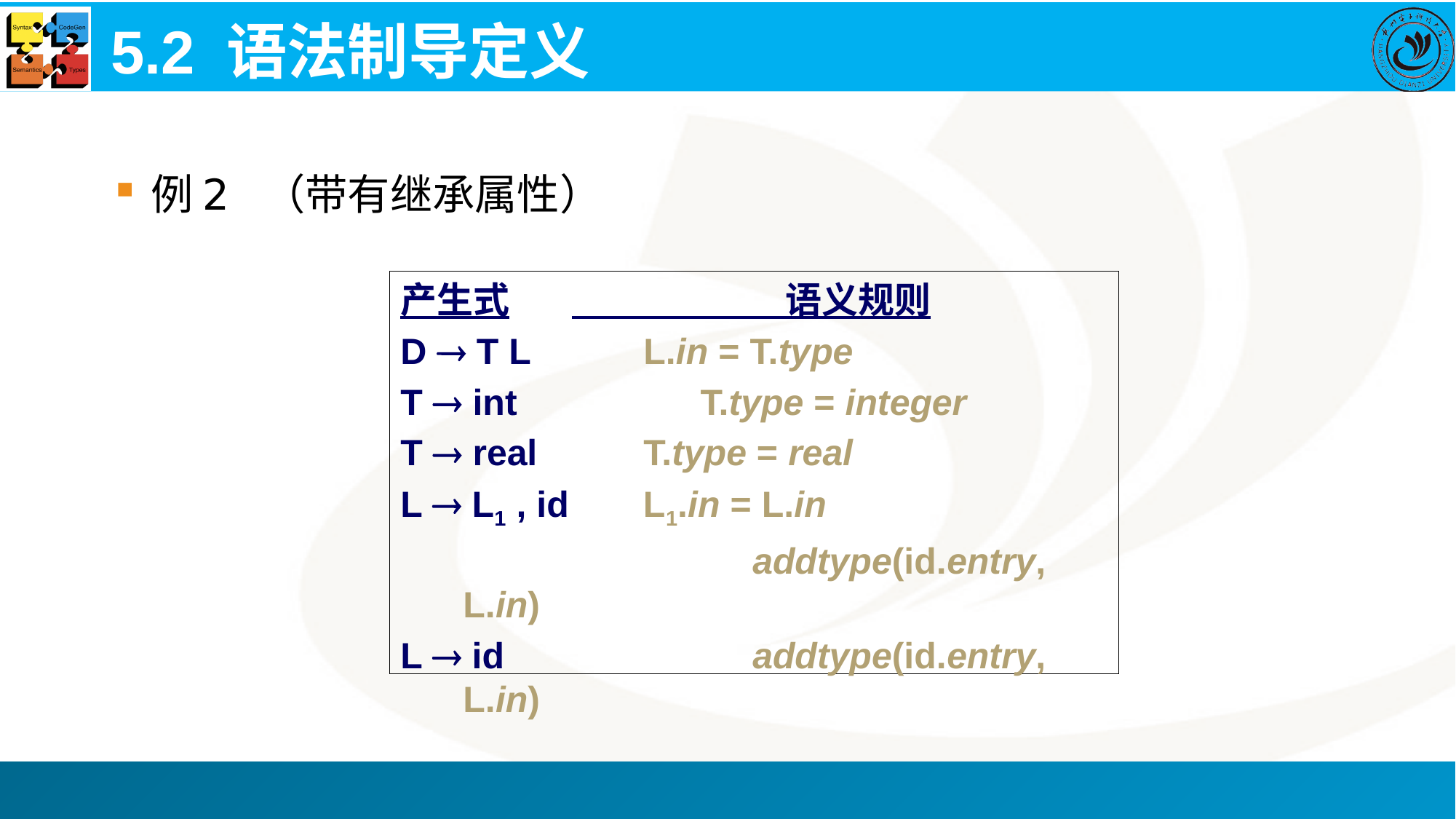

# 5.2 语法制导定义
例2  （带有继承属性）
产生式	                          语义规则
D → T L	       L.in = T.type
T → int                  T.type = integer
T → real 	       T.type = real
L → L1 , id	       L1.in = L.in
			       addtype(id.entry, L.in)
L → id 		       addtype(id.entry, L.in)
16